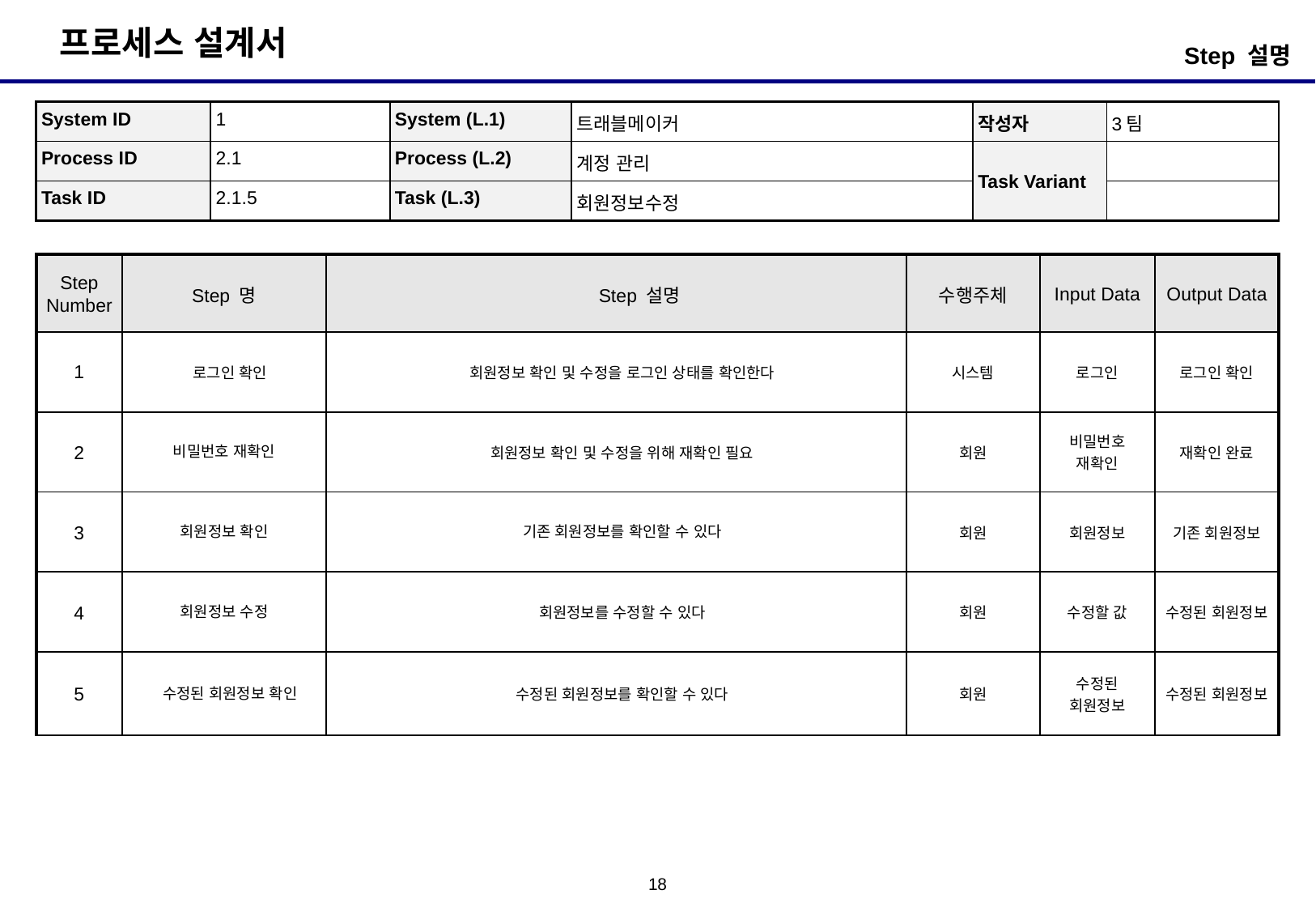

Step 설명
| System ID | 1 | System (L.1) | 트래블메이커 | 작성자 | 3팀 |
| --- | --- | --- | --- | --- | --- |
| Process ID | 2.1 | Process (L.2) | 계정 관리 | Task Variant |  |
| Task ID | 2.1.5 | Task (L.3) | 회원정보수정 |  |  |
| Step Number | Step 명 | Step 설명 | 수행주체 | Input Data | Output Data |
| --- | --- | --- | --- | --- | --- |
| 1 | 로그인 확인 | 회원정보 확인 및 수정을 로그인 상태를 확인한다 | 시스템 | 로그인 | 로그인 확인 |
| 2 | 비밀번호 재확인 | 회원정보 확인 및 수정을 위해 재확인 필요 | 회원 | 비밀번호 재확인 | 재확인 완료 |
| 3 | 회원정보 확인 | 기존 회원정보를 확인할 수 있다 | 회원 | 회원정보 | 기존 회원정보 |
| 4 | 회원정보 수정 | 회원정보를 수정할 수 있다 | 회원 | 수정할 값 | 수정된 회원정보 |
| 5 | 수정된 회원정보 확인 | 수정된 회원정보를 확인할 수 있다 | 회원 | 수정된 회원정보 | 수정된 회원정보 |